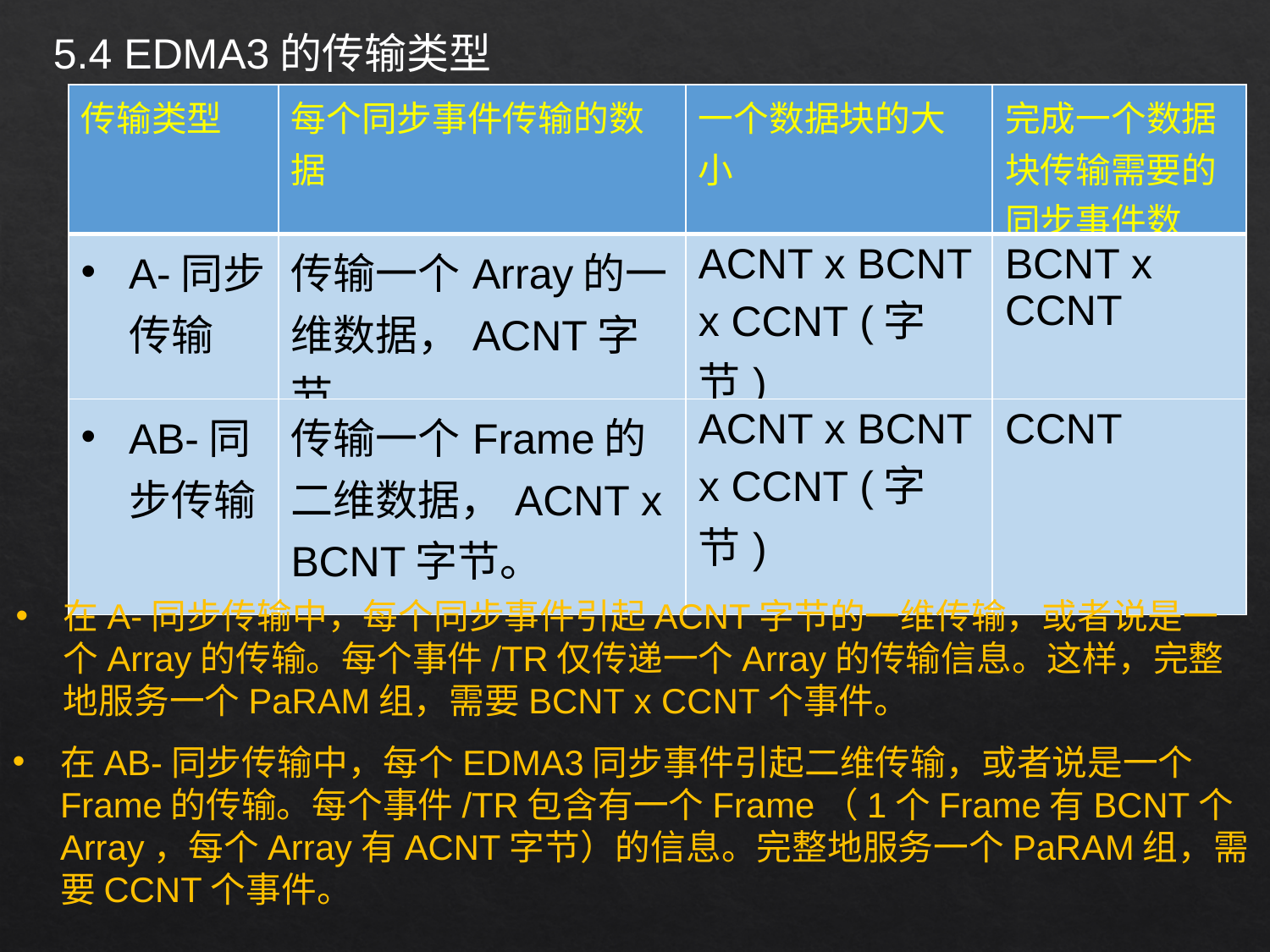

5.4 EDMA3的传输类型
| 传输类型 | 每个同步事件传输的数据 | 一个数据块的大小 | 完成一个数据块传输需要的同步事件数 |
| --- | --- | --- | --- |
| A-同步传输 | 传输一个Array的一维数据，ACNT字节。 | ACNT x BCNT x CCNT (字节) | BCNT x CCNT |
| AB-同步传输 | 传输一个Frame的二维数据，ACNT x BCNT字节。 | ACNT x BCNT x CCNT (字节) | CCNT |
在A-同步传输中，每个同步事件引起ACNT字节的一维传输，或者说是一个Array的传输。每个事件/TR仅传递一个Array的传输信息。这样，完整地服务一个PaRAM组，需要BCNT x CCNT个事件。
在AB-同步传输中，每个EDMA3同步事件引起二维传输，或者说是一个Frame的传输。每个事件/TR包含有一个Frame（1个Frame有BCNT个Array，每个Array有ACNT字节）的信息。完整地服务一个PaRAM组，需要CCNT个事件。